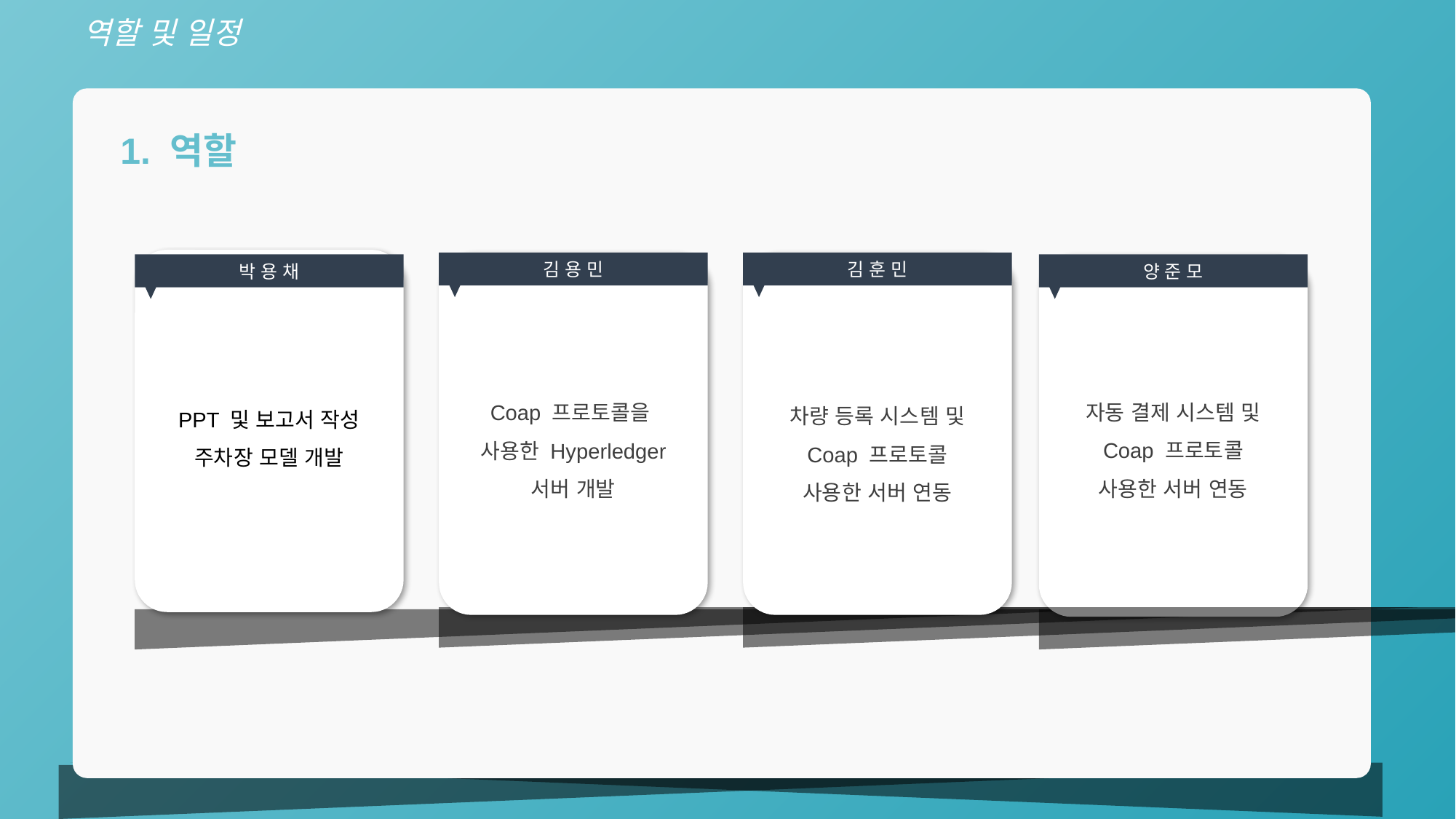

역할 및 일정

1. 역할

박 용 채

PPT 및 보고서 작성
주차장 모델 개발

김 용 민

Coap 프로토콜을
사용한 Hyperledger 서버 개발

김 훈 민

차량 등록 시스템 및 Coap 프로토콜 사용한 서버 연동

양 준 모

자동 결제 시스템 및 Coap 프로토콜 사용한 서버 연동